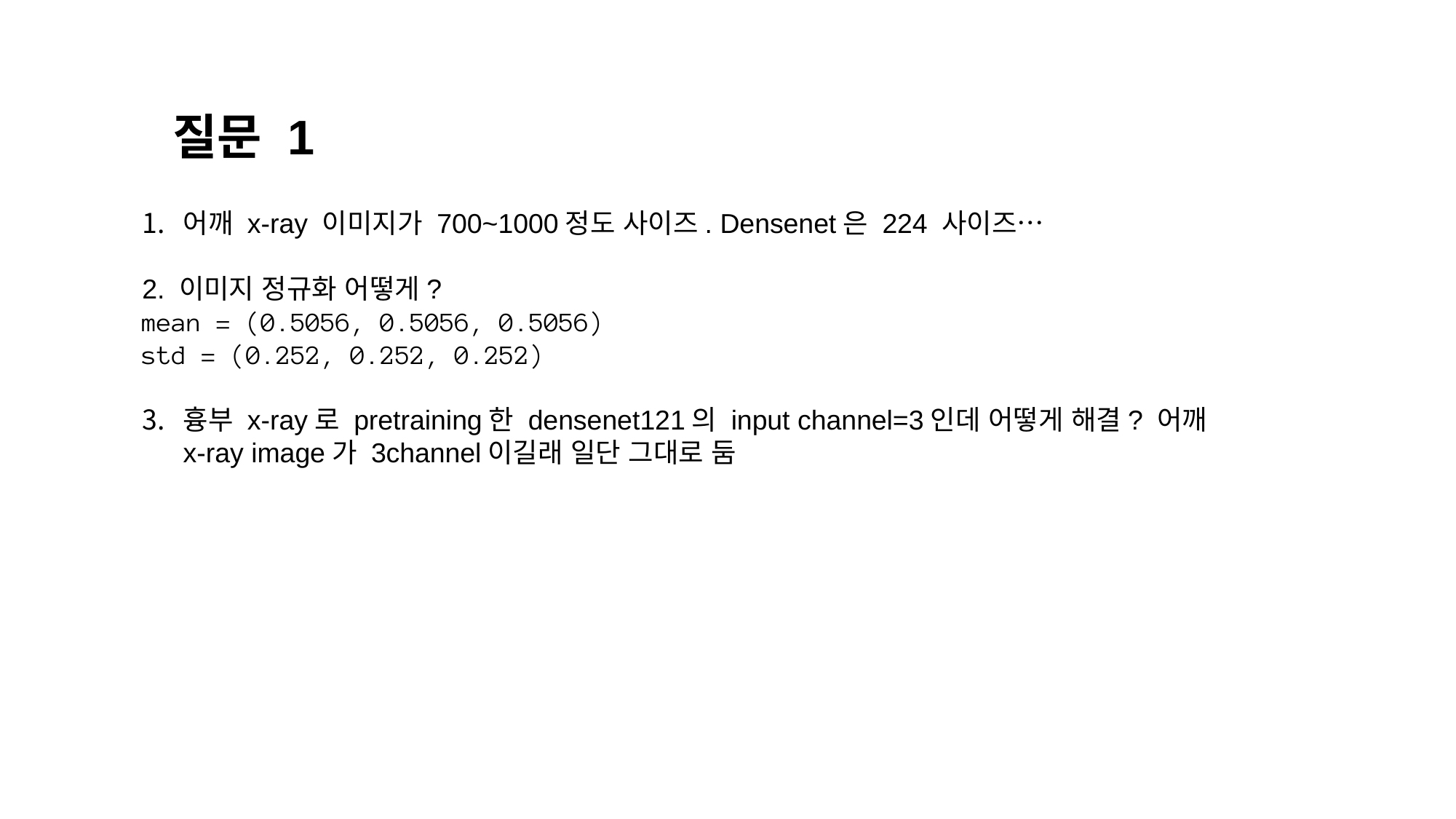

질문 1
어깨 x-ray 이미지가 700~1000정도 사이즈. Densenet은 224 사이즈…

2. 이미지 정규화 어떻게?
mean = (0.5056, 0.5056, 0.5056)
std = (0.252, 0.252, 0.252)

흉부 x-ray로 pretraining한 densenet121의 input channel=3인데 어떻게 해결? 어깨 x-ray image가 3channel이길래 일단 그대로 둠